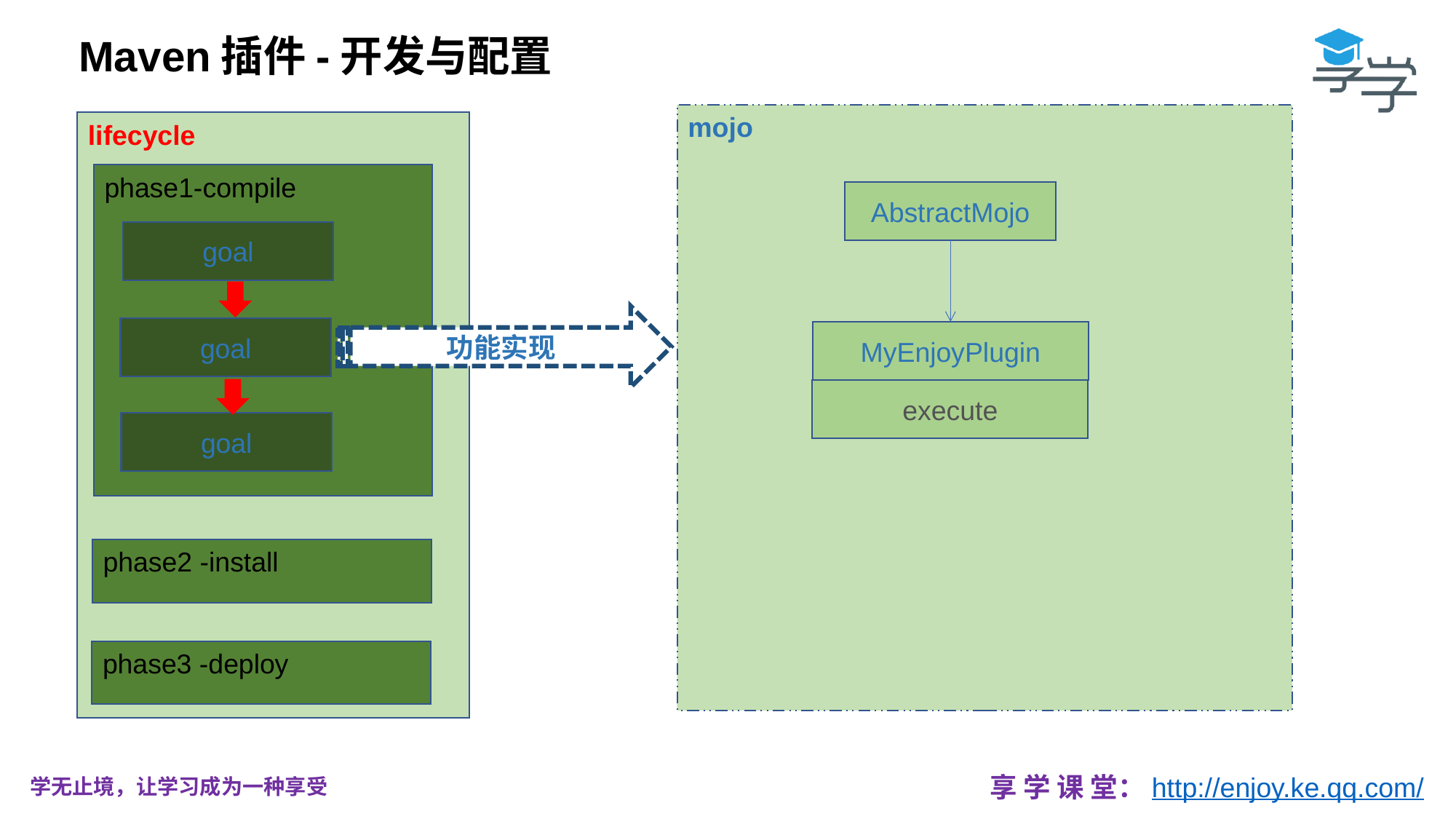

Maven插件-开发与配置
mojo
lifecycle
phase1-compile
AbstractMojo
goal

功能实现
goal
MyEnjoyPlugin

execute
goal
phase2 -install
phase3 -deploy